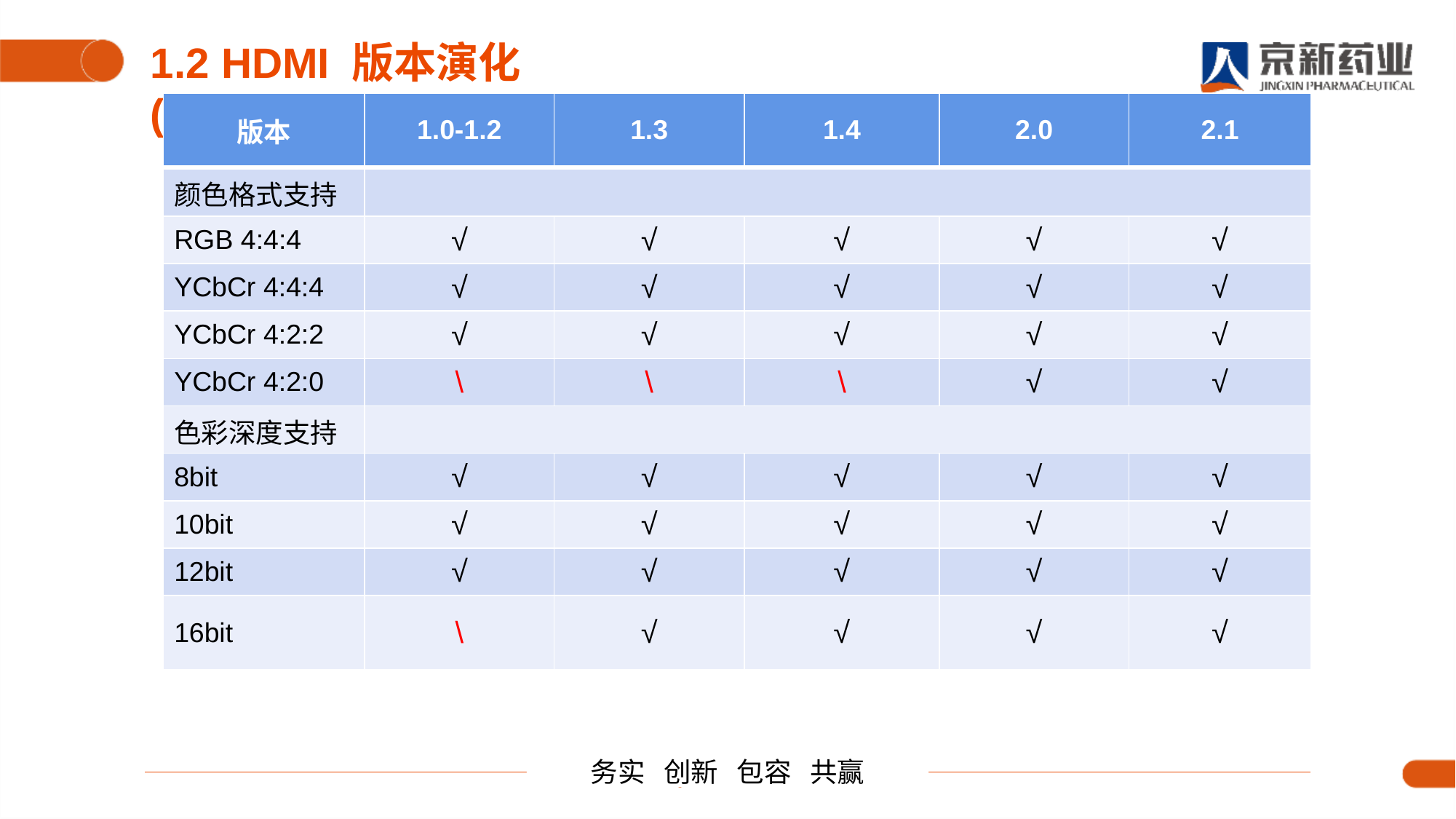

1.2 HDMI 版本演化(2)
| 版本 | 1.0-1.2 | 1.3 | 1.4 | 2.0 | 2.1 |
| --- | --- | --- | --- | --- | --- |
| 颜色格式支持 |  |  |  |  |  |
| RGB 4:4:4 | √ | √ | √ | √ | √ |
| YCbCr 4:4:4 | √ | √ | √ | √ | √ |
| YCbCr 4:2:2 | √ | √ | √ | √ | √ |
| YCbCr 4:2:0 | \ | \ | \ | √ | √ |
| 色彩深度支持 |  |  |  |  |  |
| 8bit | √ | √ | √ | √ | √ |
| 10bit | √ | √ | √ | √ | √ |
| 12bit | √ | √ | √ | √ | √ |
| 16bit | \ | √ | √ | √ | √ |